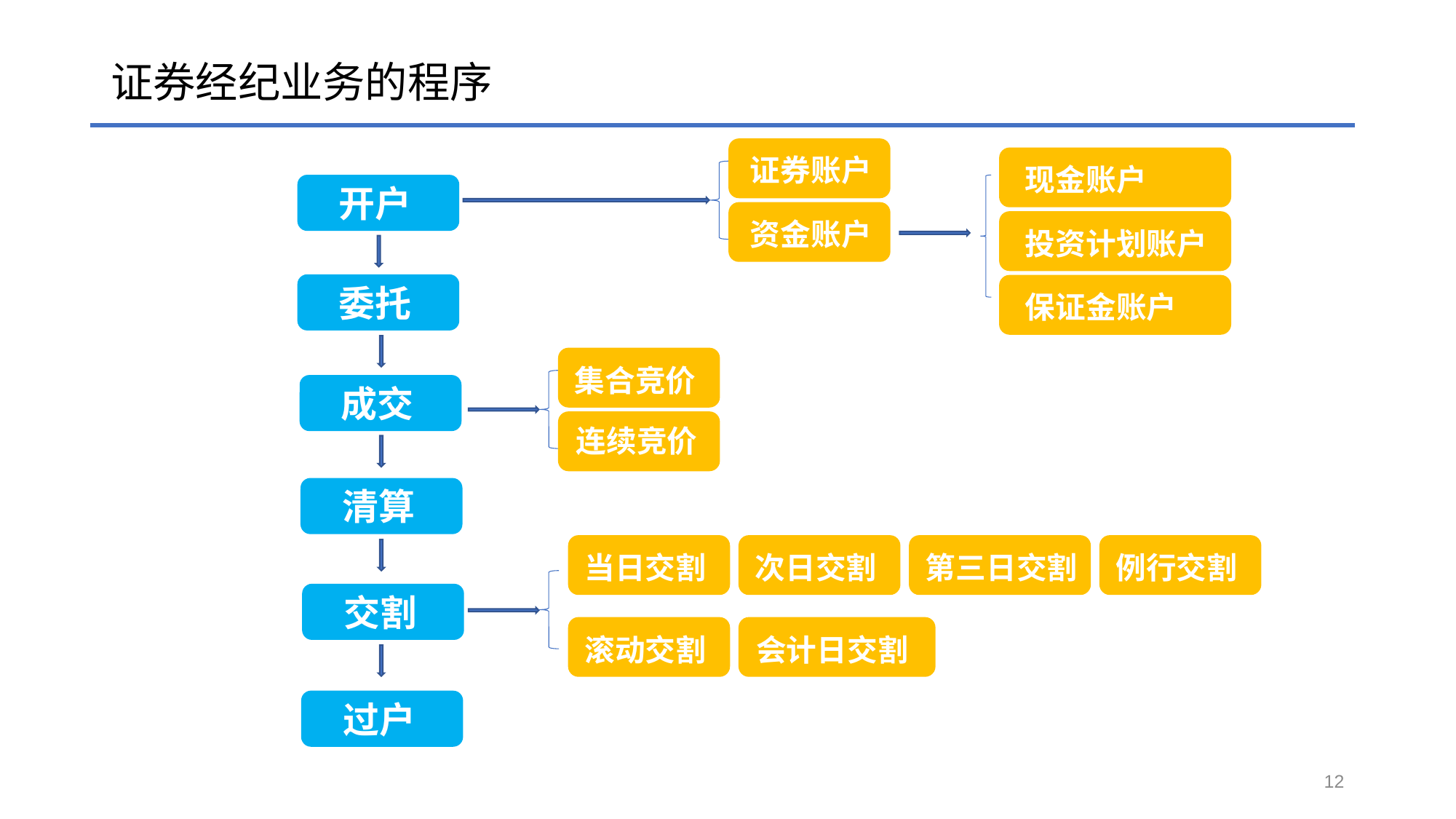

# 证券经纪业务的程序

证券账户

资金账户

现金账户

投资计划账户

保证金账户

开户

委托

成交

清算

交割

过户

集合竞价

连续竞价

当日交割

次日交割

第三日交割

例行交割

滚动交割

会计日交割
12